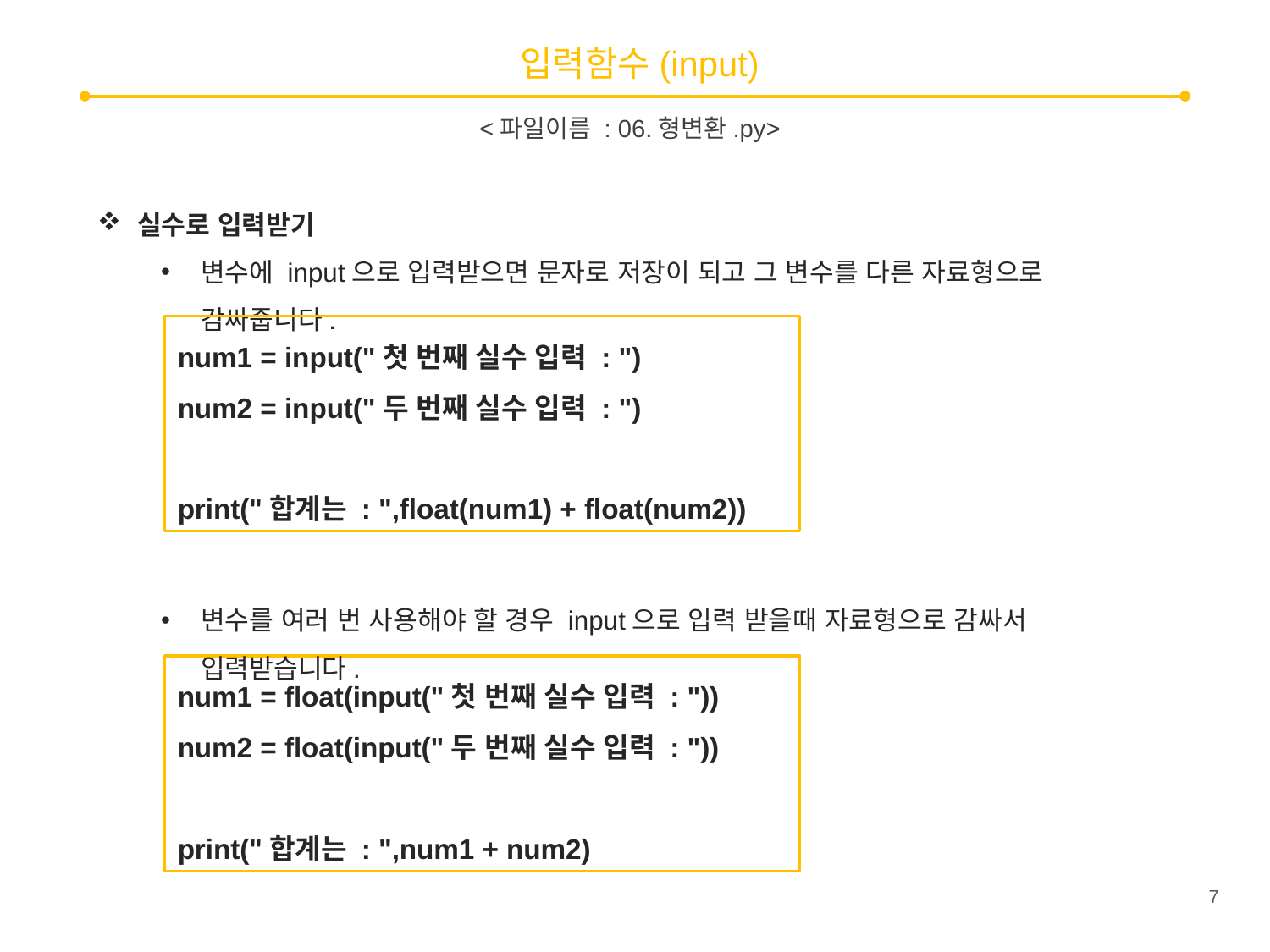

# 입력함수(input)
<파일이름 : 06.형변환.py>
실수로 입력받기
변수에 input으로 입력받으면 문자로 저장이 되고 그 변수를 다른 자료형으로 감싸줍니다.
num1 = input("첫 번째 실수 입력 : ")
num2 = input("두 번째 실수 입력 : ")

print("합계는 : ",float(num1) + float(num2))
변수를 여러 번 사용해야 할 경우 input으로 입력 받을때 자료형으로 감싸서 입력받습니다.
num1 = float(input("첫 번째 실수 입력 : "))
num2 = float(input("두 번째 실수 입력 : "))

print("합계는 : ",num1 + num2)